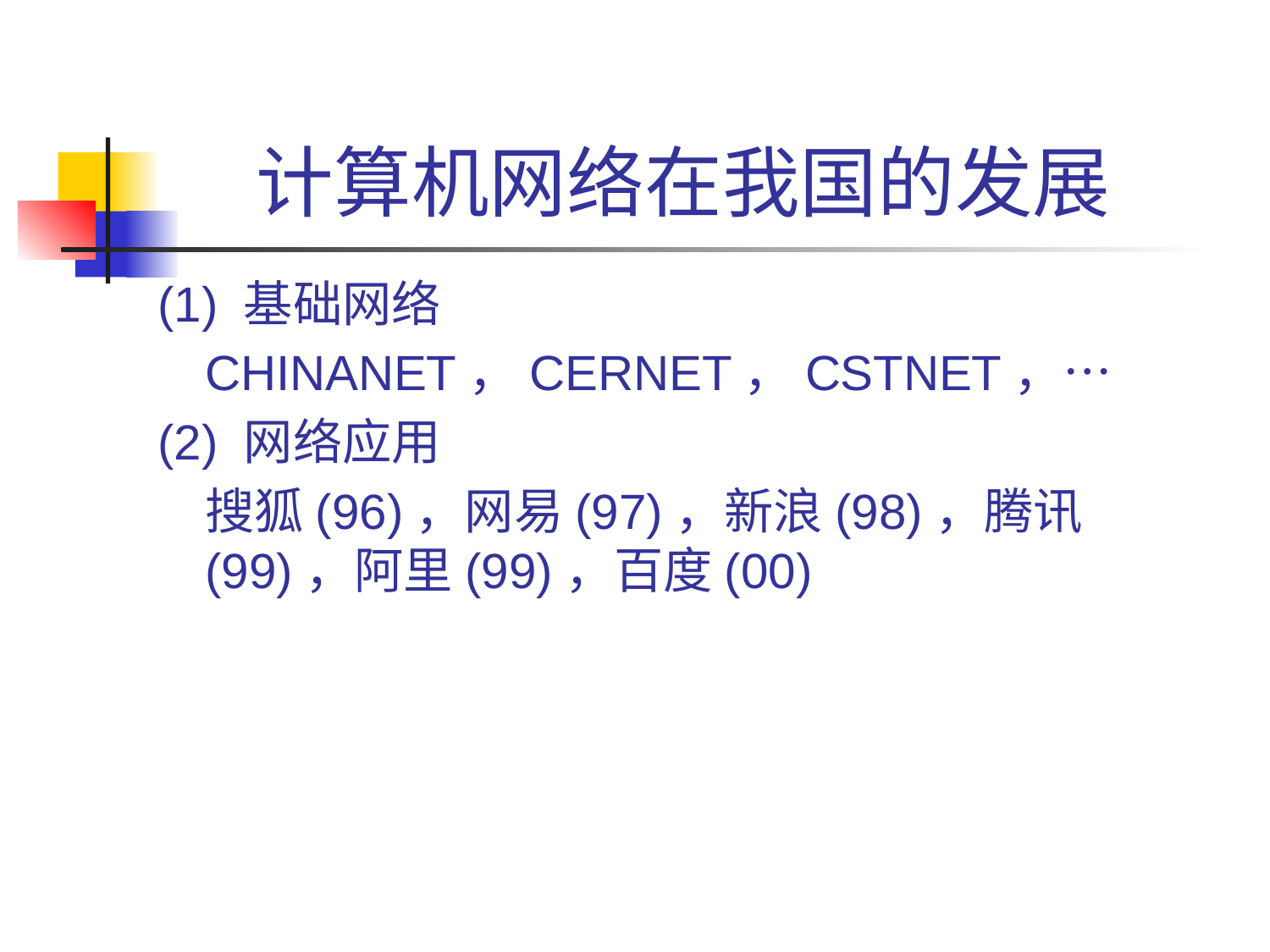

# 计算机网络在我国的发展
(1) 基础网络
	CHINANET，CERNET，CSTNET，…
(2) 网络应用
	搜狐(96)，网易(97)，新浪(98)，腾讯(99)，阿里(99)，百度(00)